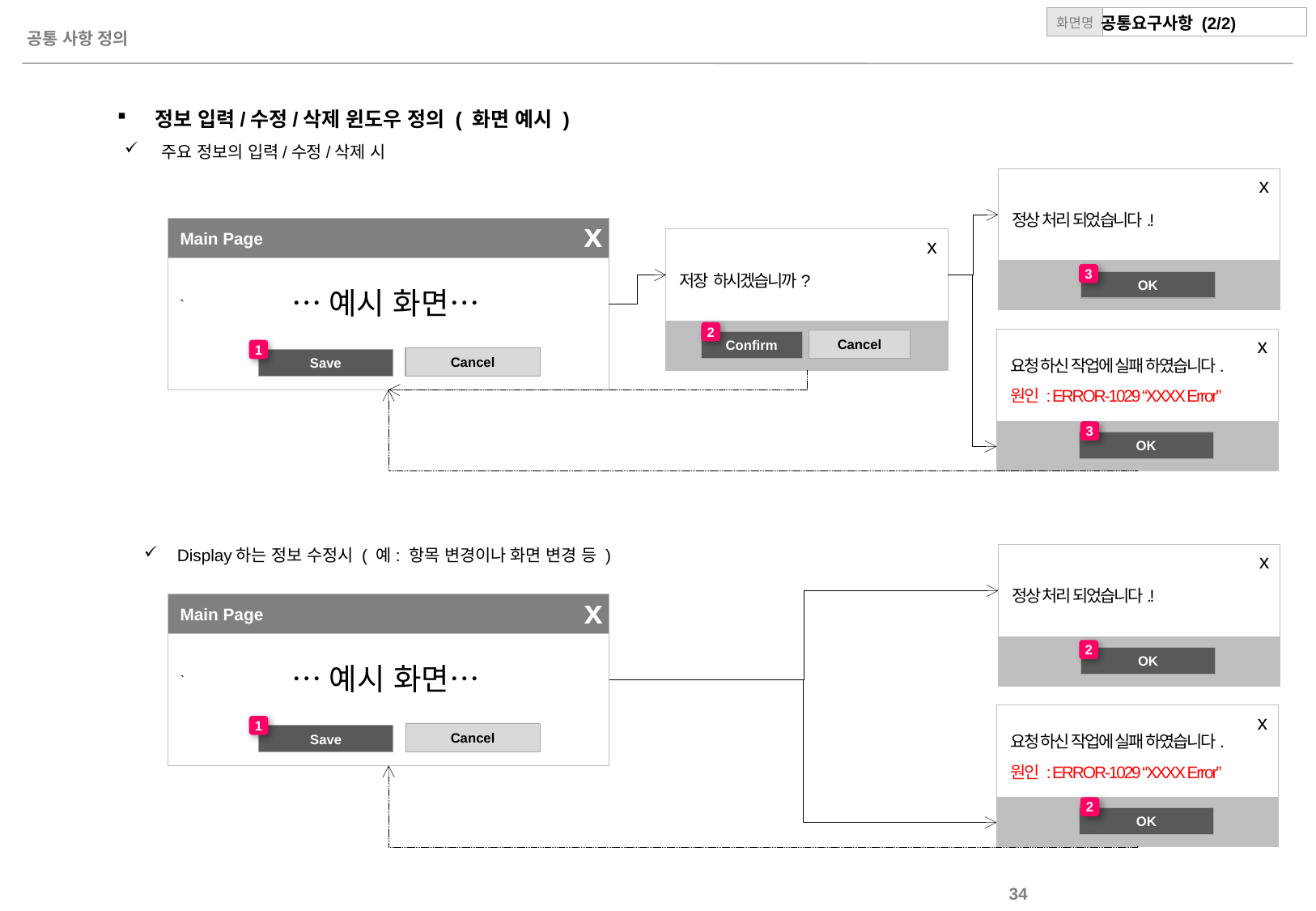

공통요구사항 (2/2)
# 공통 사항 정의
 정보 입력/수정/삭제 윈도우 정의 ( 화면 예시 )
 주요 정보의 입력/수정/삭제 시

x
정상 처리 되었습니다.!

OK
x
Main Page
`
…예시 화면…
Cancel
Save
x
저장  하시겠습니까?
3

2
x
요청 하신 작업에 실패 하였습니다.
원인 : ERROR-1029 “XXXX Error”

OK
Cancel
Confirm
1
3
 Display하는 정보 수정시 ( 예: 항목 변경이나 화면 변경 등 )
x
정상 처리 되었습니다.!

OK
x
Main Page
`
…예시 화면…
Cancel
Save
2
x
요청 하신 작업에 실패 하였습니다.
원인 : ERROR-1029 “XXXX Error”

OK
1
2